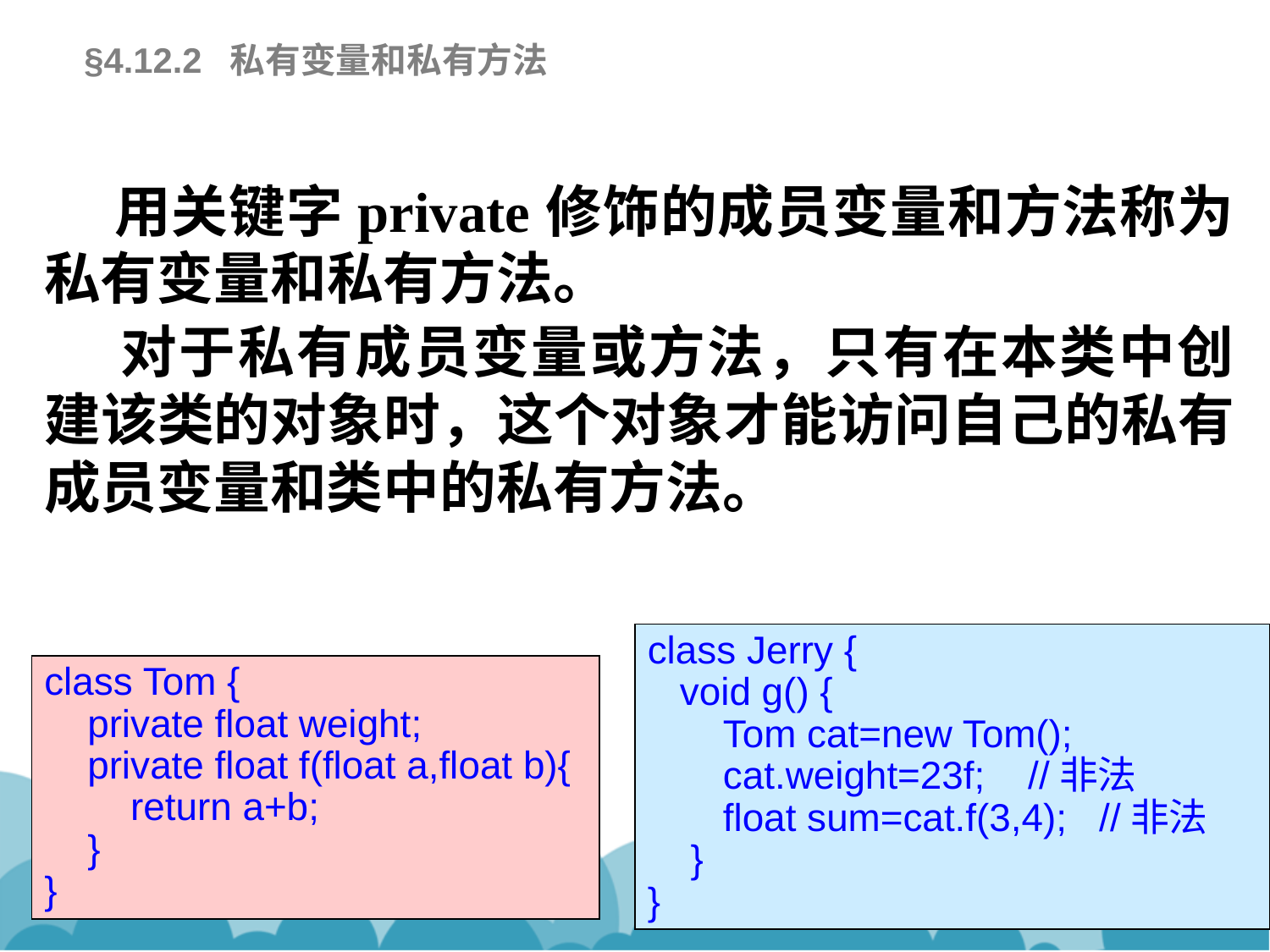

§4.12.2  私有变量和私有方法
    用关键字private修饰的成员变量和方法称为私有变量和私有方法。
    对于私有成员变量或方法，只有在本类中创建该类的对象时，这个对象才能访问自己的私有成员变量和类中的私有方法。

class Jerry {
   void g() {
       Tom cat=new Tom();
       cat.weight=23f;    //非法
       float sum=cat.f(3,4);   //非法
    }
}
class Tom {
    private float weight;
    private float f(float a,float b){
        return a+b;
    }
}

118